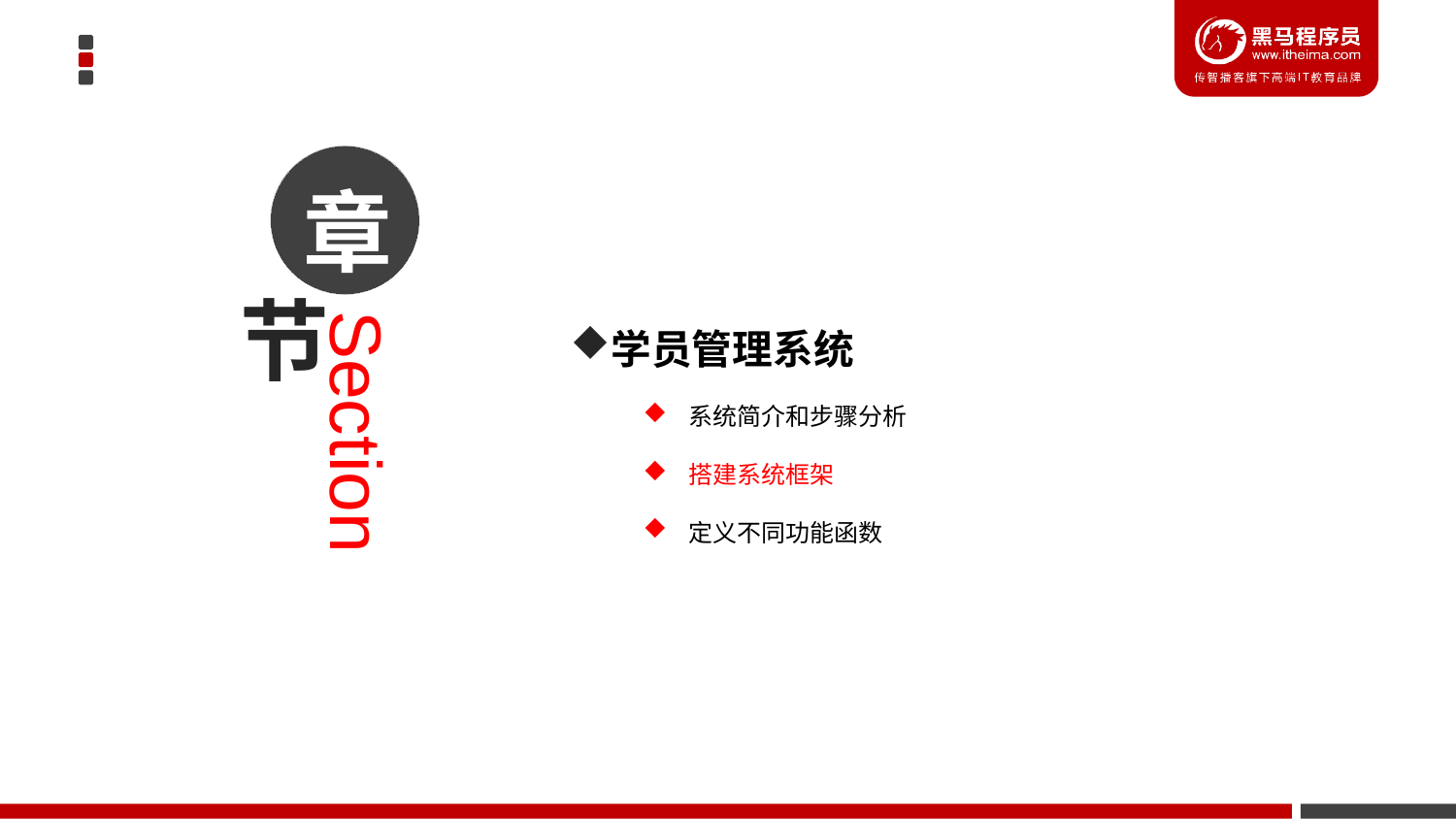

章
学员管理系统
系统简介和步骤分析
搭建系统框架
定义不同功能函数
节
Section